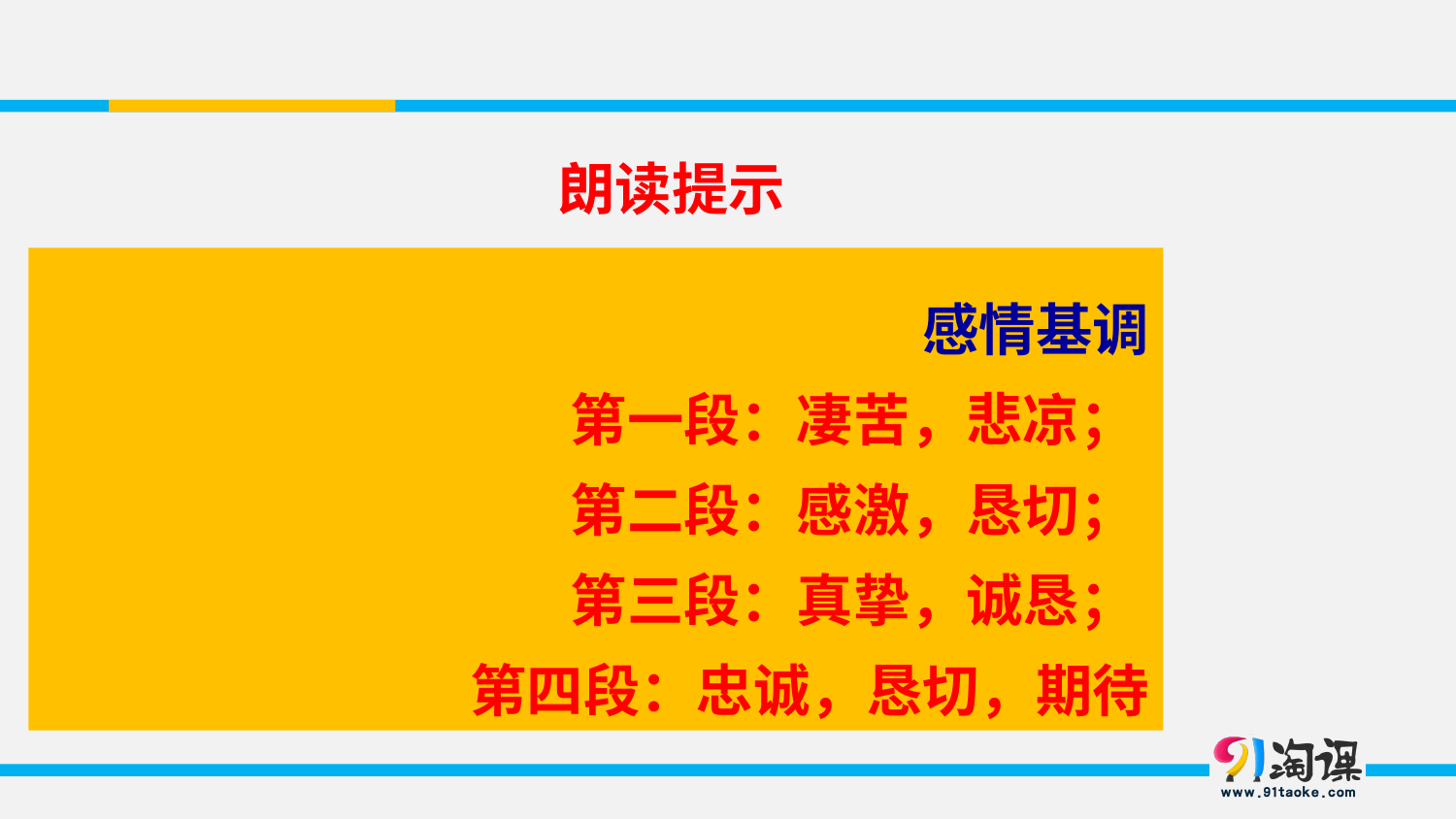

朗读提示
                  感情基调
            第一段：凄苦，悲凉；
            第二段：感激，恳切；
            第三段：真挚，诚恳；
            第四段：忠诚，恳切，期待